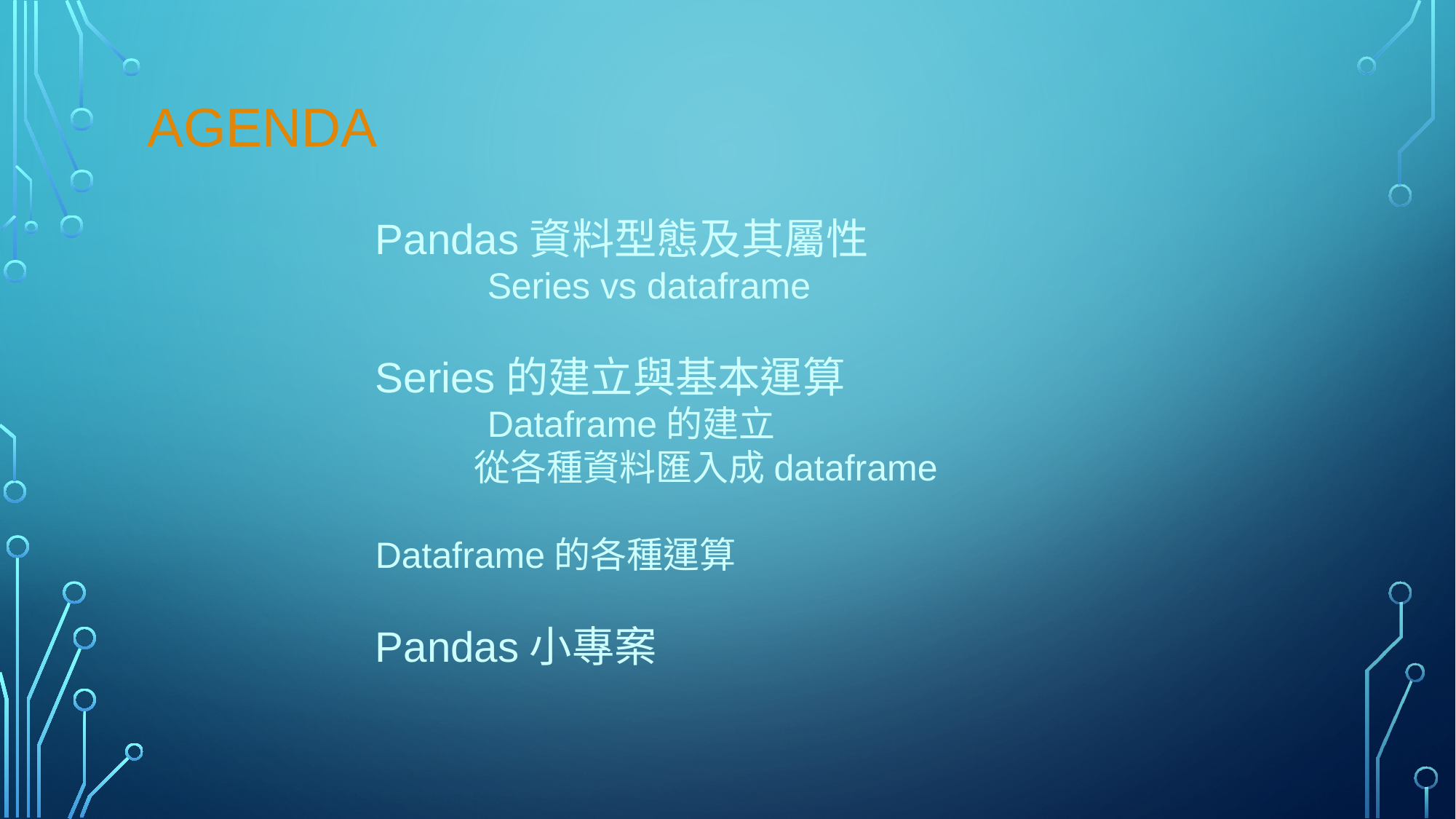

# agenda
Pandas資料型態及其屬性
           Series vs dataframe

Series的建立與基本運算
           Dataframe的建立
           從各種資料匯入成dataframe

Dataframe的各種運算

Pandas小專案